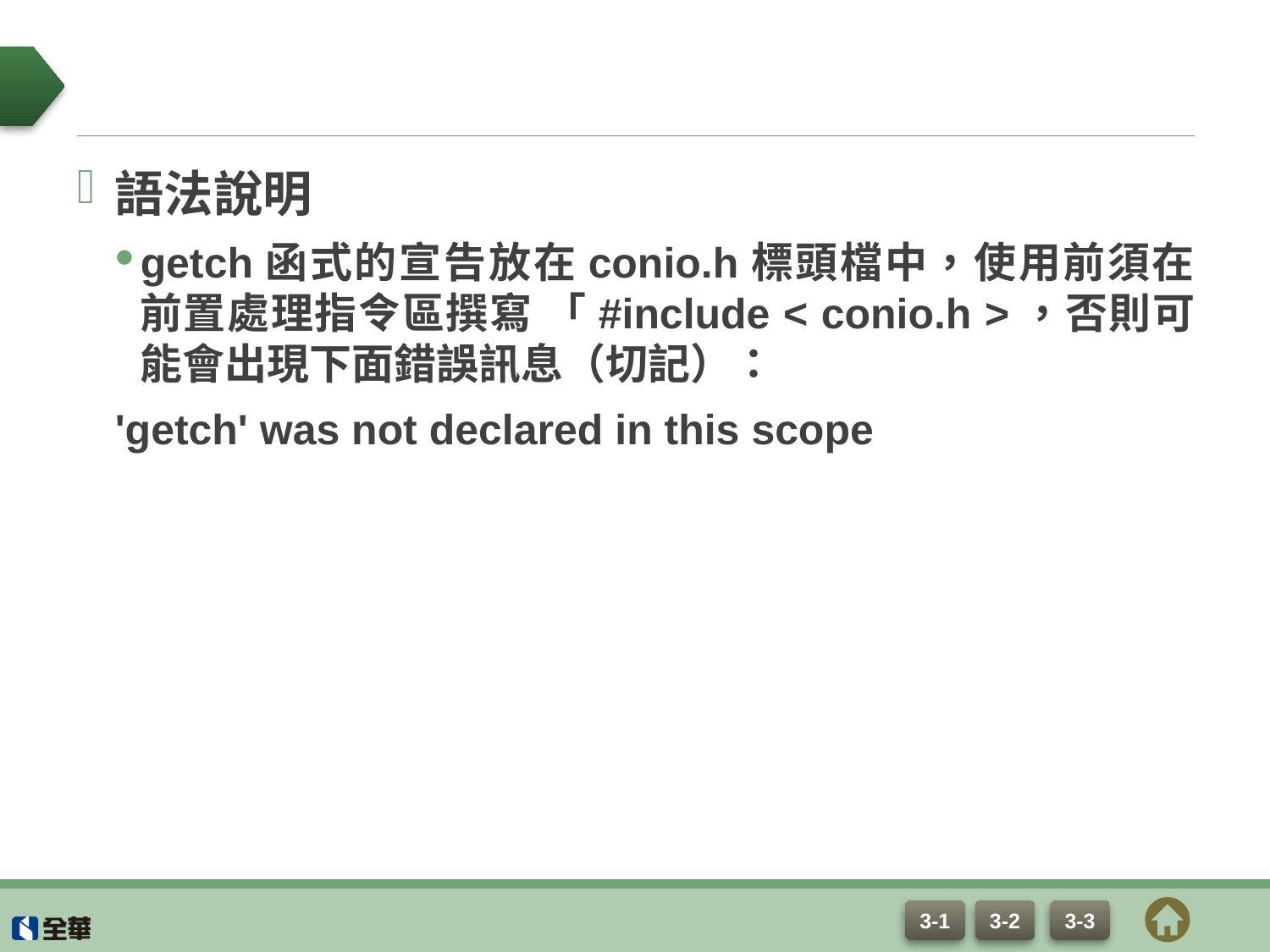

#
語法說明
getch函式的宣告放在conio.h標頭檔中，使用前須在前置處理指令區撰寫 「#include < conio.h >，否則可能會出現下面錯誤訊息（切記）：
'getch' was not declared in this scope